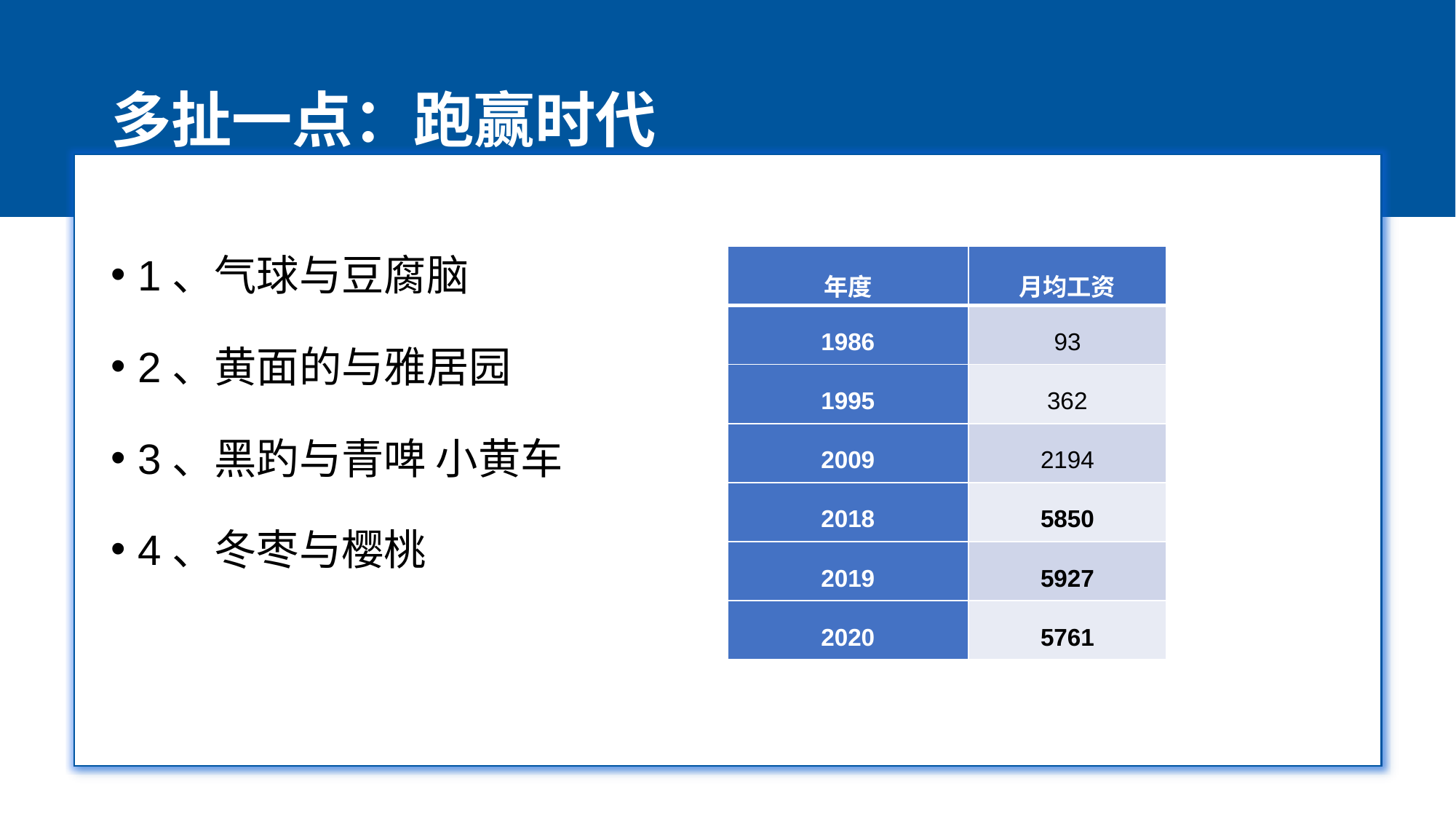

# 多扯一点：跑赢时代
1、气球与豆腐脑
2、黄面的与雅居园
3、黑趵与青啤 小黄车
4、冬枣与樱桃

| 年度 | 月均工资 |
| --- | --- |
| 1986 | 93 |
| 1995 | 362 |
| 2009 | 2194 |
| 2018 | 5850 |
| 2019 | 5927 |
| 2020 | 5761 |